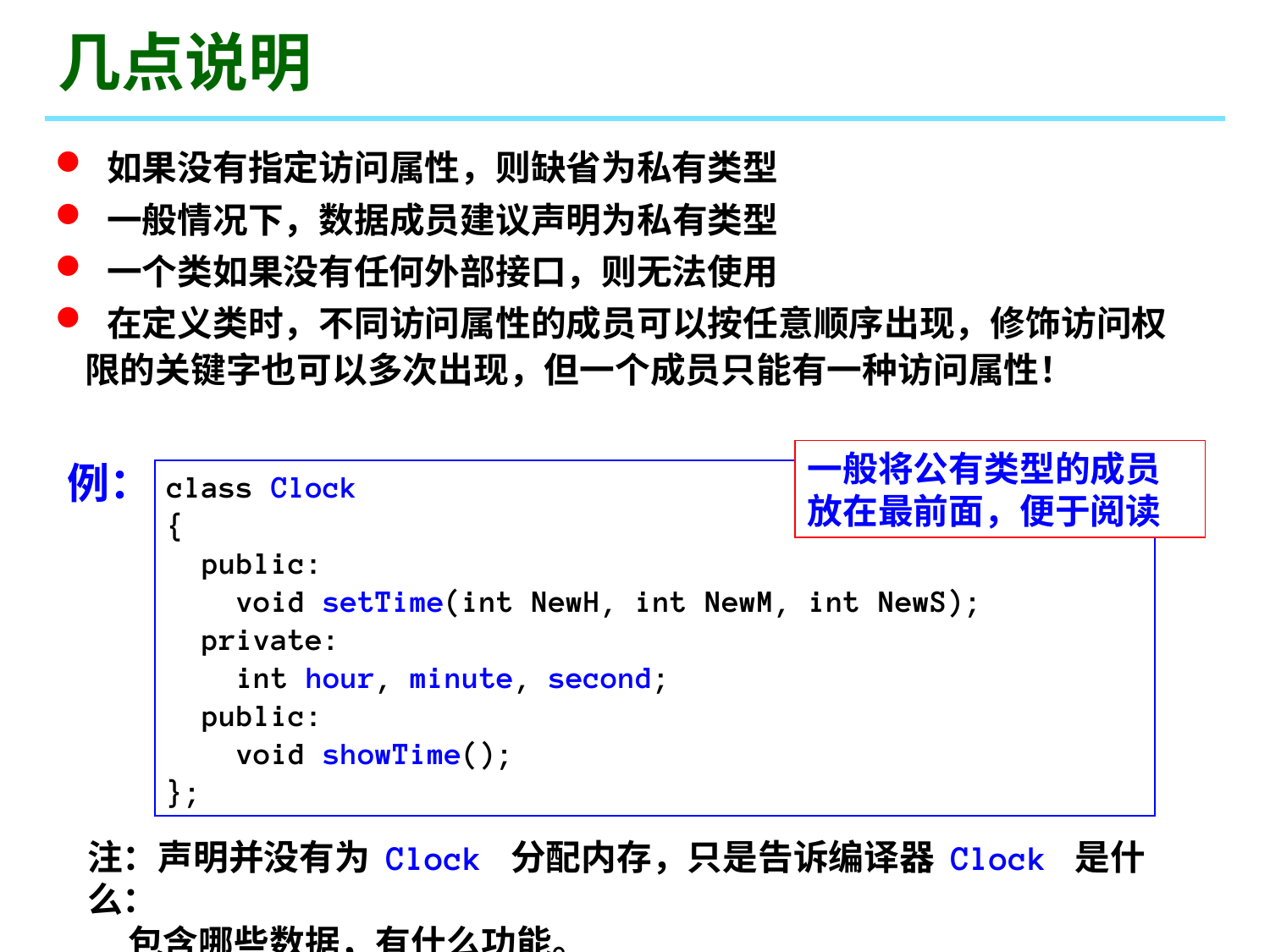

# 几点说明
 如果没有指定访问属性，则缺省为私有类型
 一般情况下，数据成员建议声明为私有类型
 一个类如果没有任何外部接口，则无法使用
 在定义类时，不同访问属性的成员可以按任意顺序出现，修饰访问权限的关键字也可以多次出现，但一个成员只能有一种访问属性！
一般将公有类型的成员放在最前面，便于阅读
例：
class Clock
{
  public:
    void setTime(int NewH, int NewM, int NewS);
  private:
    int hour, minute, second;
  public:
    void showTime();
};
注：声明并没有为 Clock 分配内存，只是告诉编译器 Clock 是什么：
    包含哪些数据，有什么功能。
15